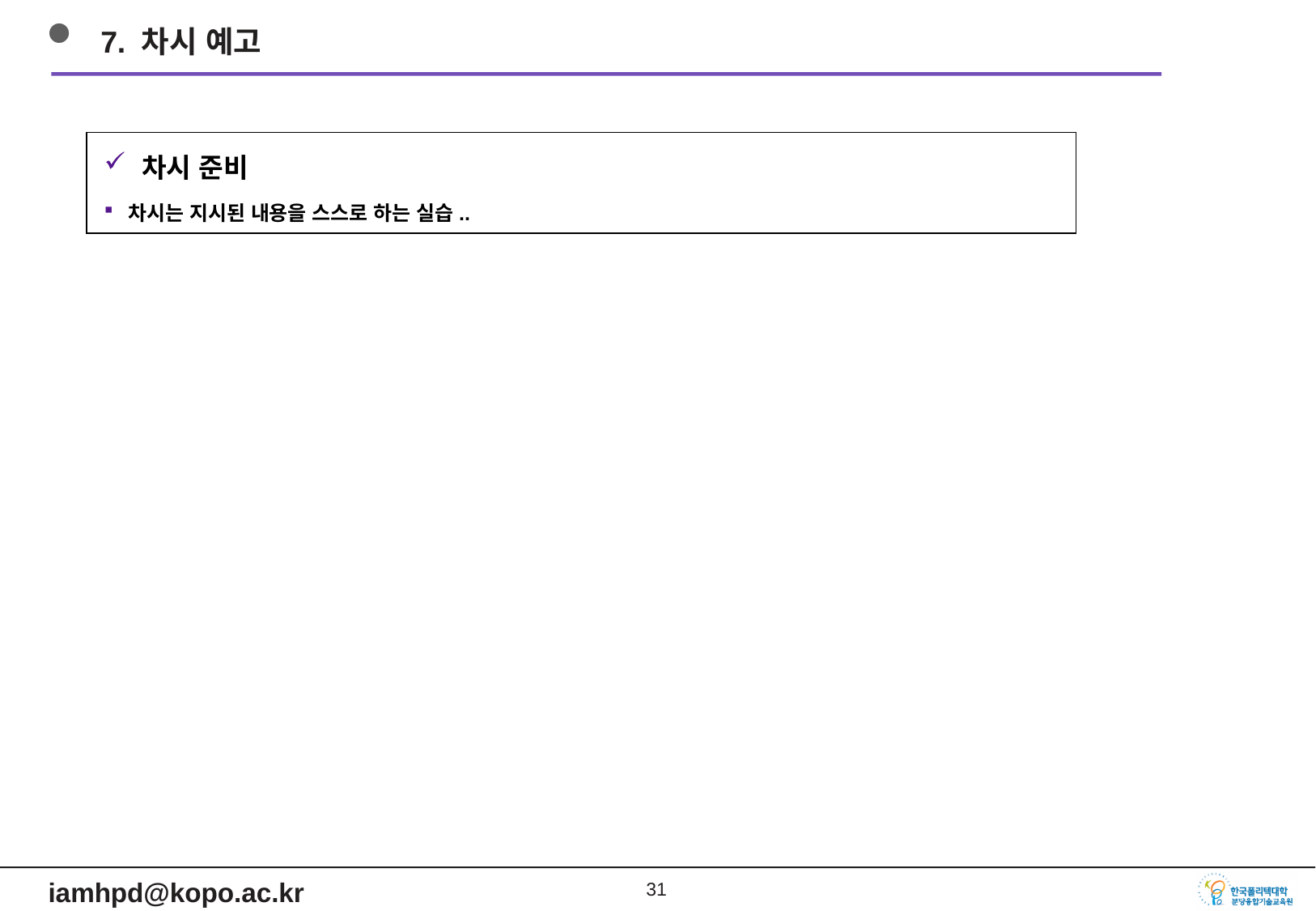

7. 차시 예고
차시 준비
차시는 지시된 내용을 스스로 하는 실습..
31